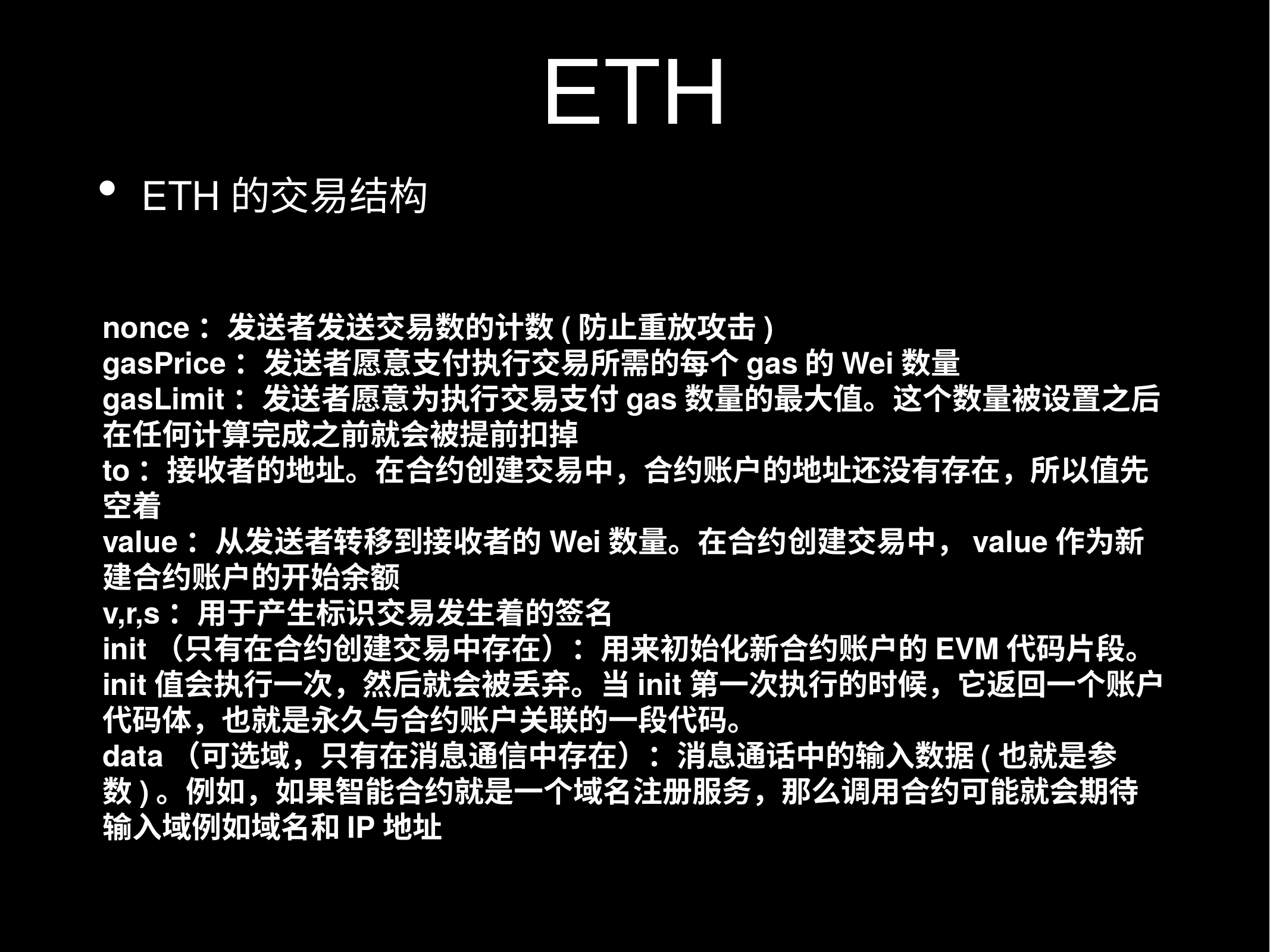

# ETH
ETH的交易结构
nonce：发送者发送交易数的计数(防止重放攻击)
gasPrice：发送者愿意支付执行交易所需的每个gas的Wei数量
gasLimit：发送者愿意为执行交易支付gas数量的最大值。这个数量被设置之后在任何计算完成之前就会被提前扣掉
to：接收者的地址。在合约创建交易中，合约账户的地址还没有存在，所以值先空着
value：从发送者转移到接收者的Wei数量。在合约创建交易中，value作为新建合约账户的开始余额
v,r,s：用于产生标识交易发生着的签名
init（只有在合约创建交易中存在）：用来初始化新合约账户的EVM代码片段。init值会执行一次，然后就会被丢弃。当init第一次执行的时候，它返回一个账户代码体，也就是永久与合约账户关联的一段代码。
data（可选域，只有在消息通信中存在）：消息通话中的输入数据(也就是参数)。例如，如果智能合约就是一个域名注册服务，那么调用合约可能就会期待输入域例如域名和IP地址